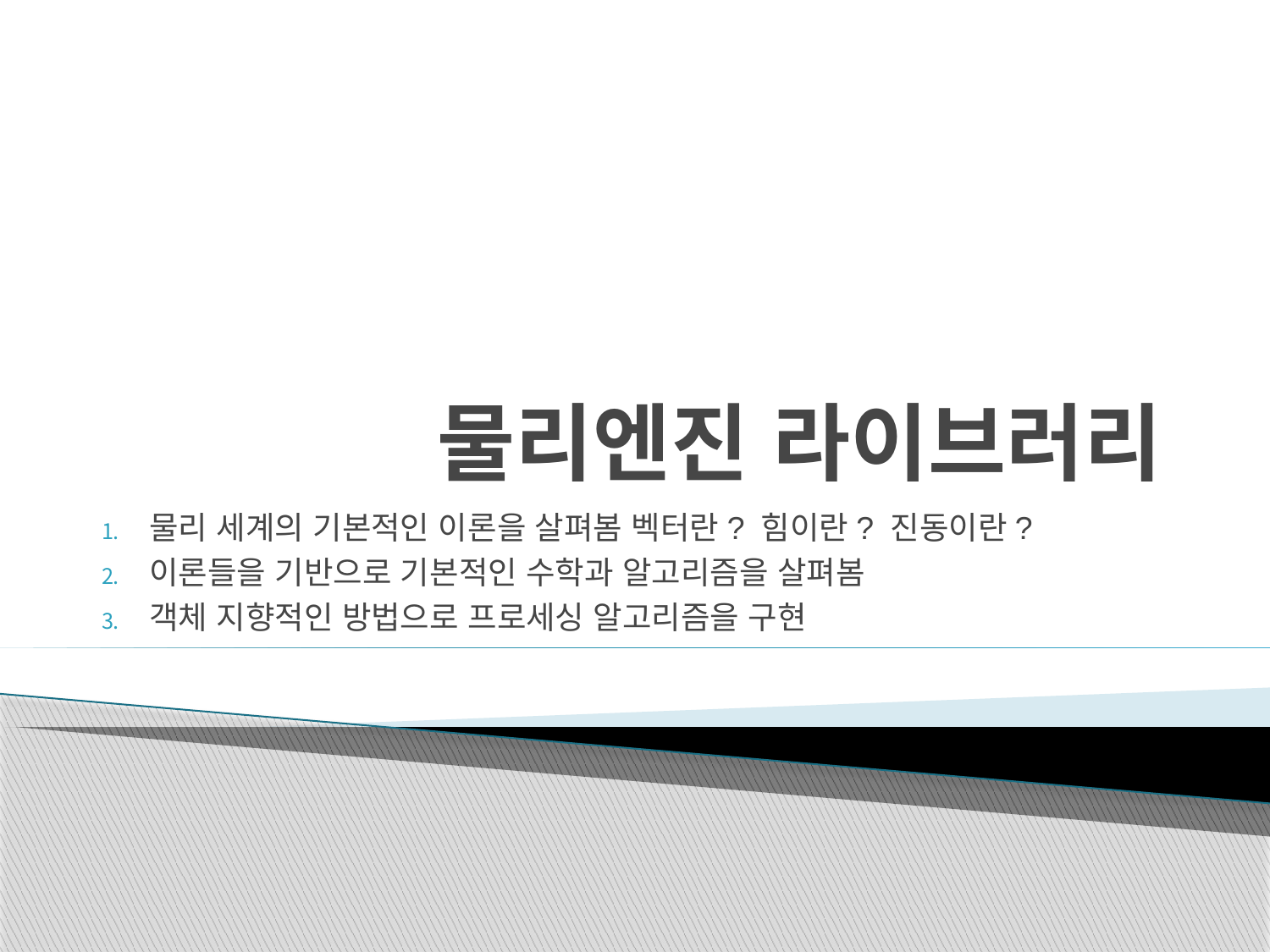

# 물리엔진 라이브러리
물리 세계의 기본적인 이론을 살펴봄 벡터란? 힘이란? 진동이란?
이론들을 기반으로 기본적인 수학과 알고리즘을 살펴봄
객체 지향적인 방법으로 프로세싱 알고리즘을 구현